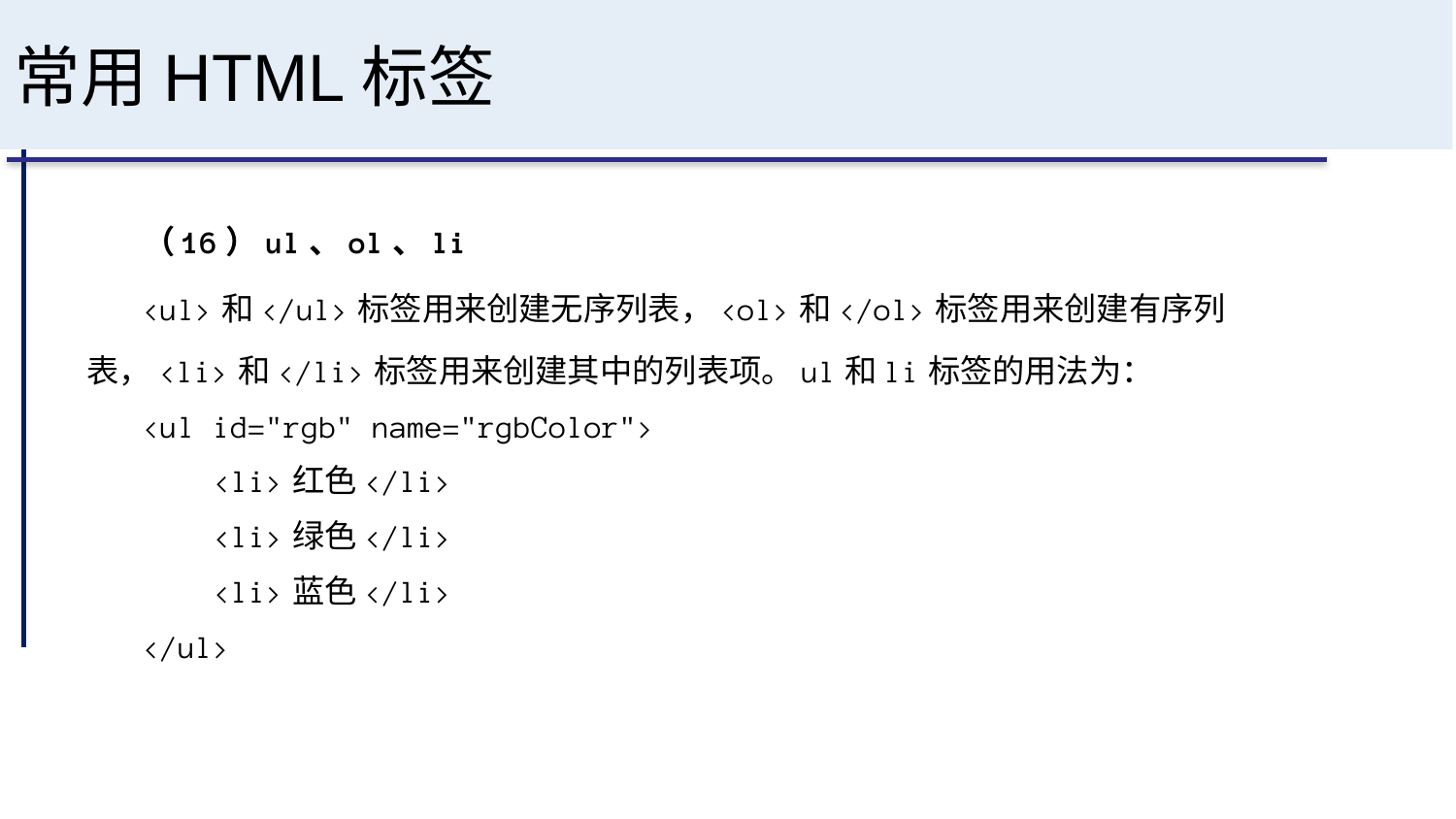

# 常用HTML标签
（16）ul、ol、li
<ul>和</ul>标签用来创建无序列表，<ol>和</ol>标签用来创建有序列表，<li>和</li>标签用来创建其中的列表项。ul和li标签的用法为：
<ul id="rgb" name="rgbColor">
    <li>红色</li>
    <li>绿色</li>
    <li>蓝色</li>
</ul>